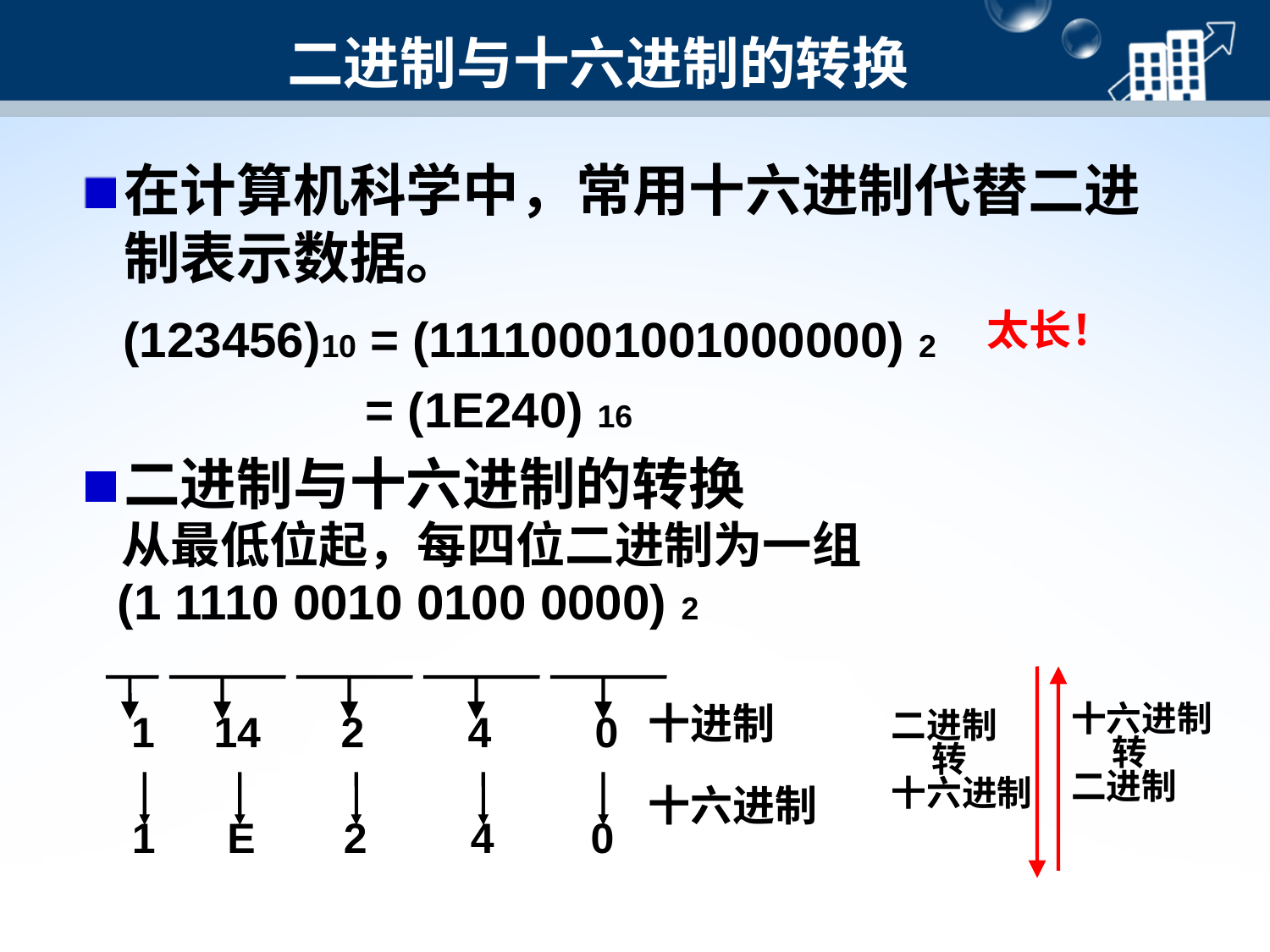

# 二进制与十六进制的转换
在计算机科学中，常用十六进制代替二进制表示数据。
   (123456)10 = (11110001001000000) 2
                     = (1E240) 16

太长！
二进制与十六进制的转换
   从最低位起，每四位二进制为一组
   (1 1110 0010 0100 0000) 2

1

14

2

4

0
十六进制
    转
二进制
十进制
二进制
    转
十六进制

1

E

2

4

0
十六进制